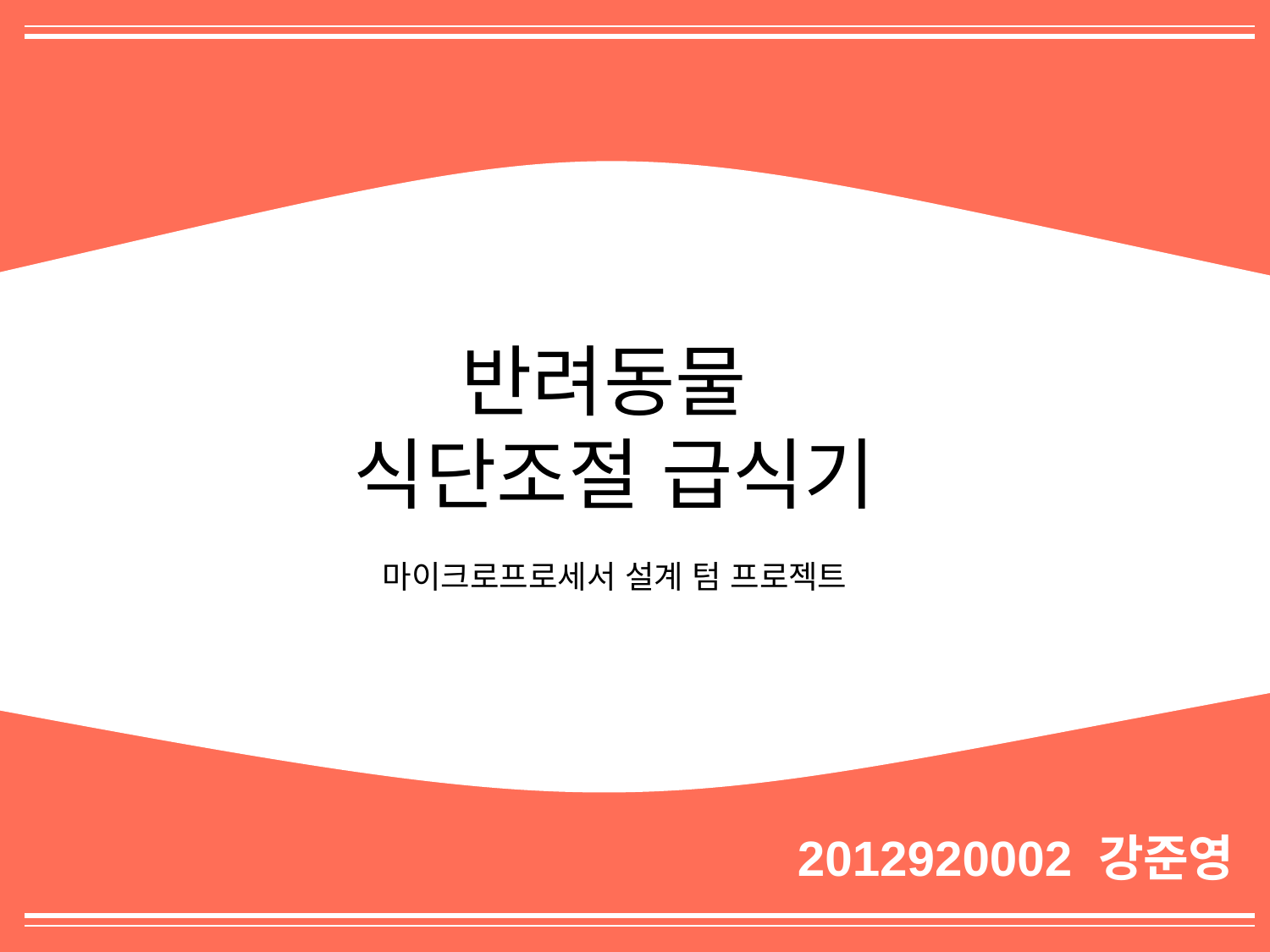

반려동물
식단조절 급식기

마이크로프로세서 설계 텀 프로젝트
2012920002 강준영